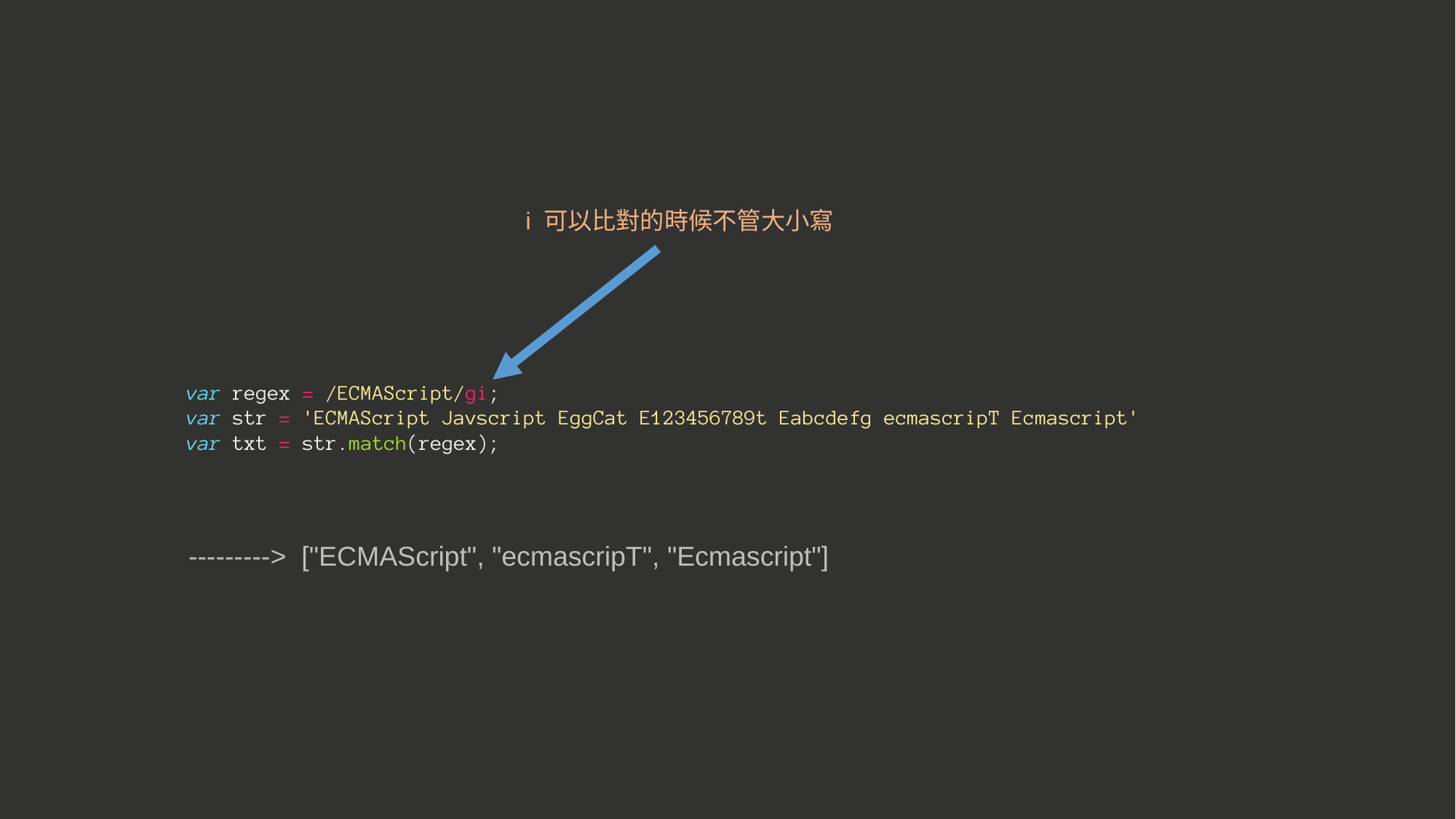

i 可以比對的時候不管大小寫
var regex = /ECMAScript/gi;
var str = 'ECMAScript Javscript EggCat E123456789t Eabcdefg ecmascripT Ecmascript'
var txt = str.match(regex);
 --------->  ["ECMAScript", "ecmascripT", "Ecmascript"]